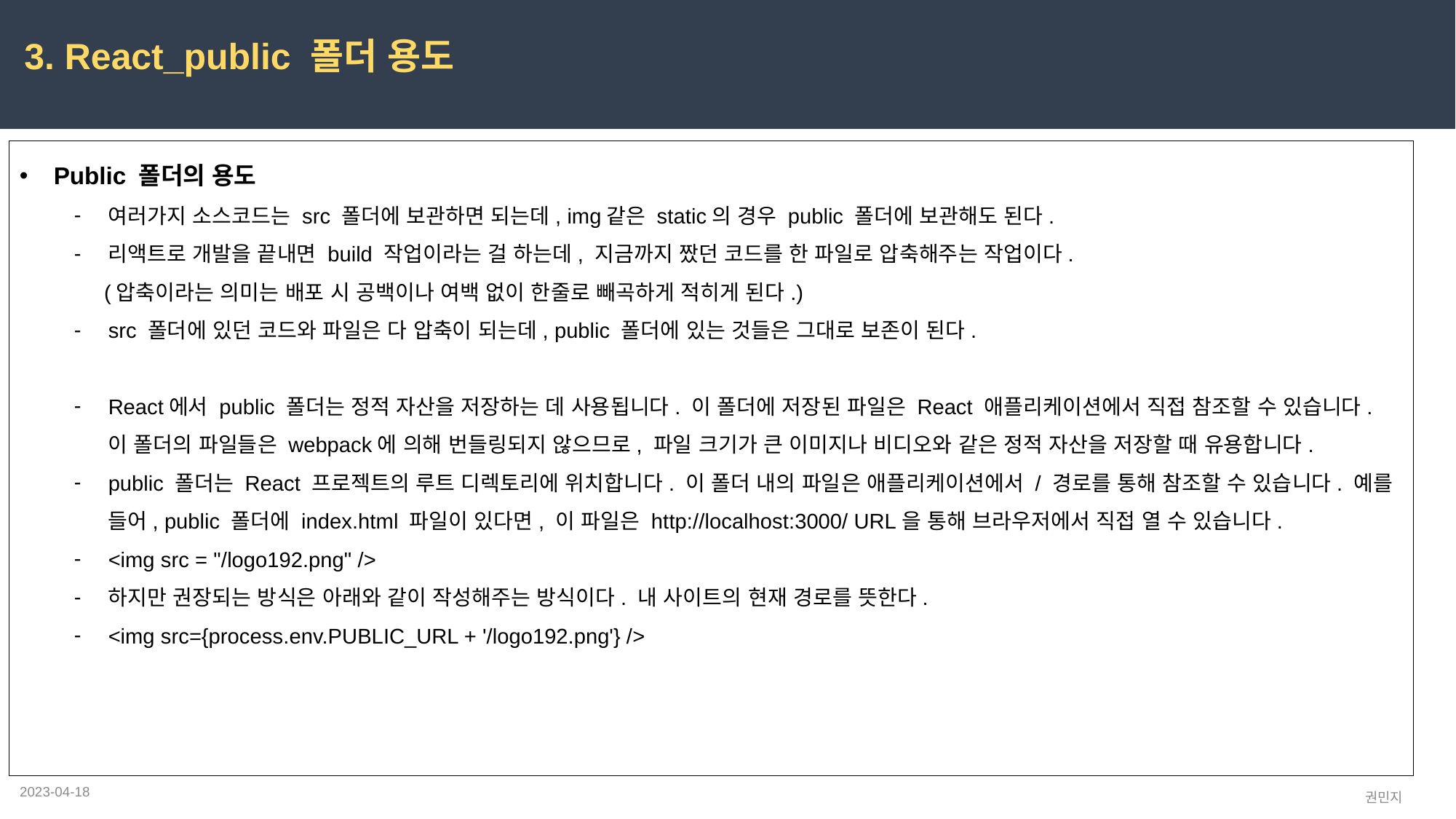

3. React_public 폴더 용도
Public 폴더의 용도
여러가지 소스코드는 src 폴더에 보관하면 되는데, img같은 static의 경우 public 폴더에 보관해도 된다.
리액트로 개발을 끝내면 build 작업이라는 걸 하는데, 지금까지 짰던 코드를 한 파일로 압축해주는 작업이다.
     (압축이라는 의미는 배포 시 공백이나 여백 없이 한줄로 빼곡하게 적히게 된다.)
src 폴더에 있던 코드와 파일은 다 압축이 되는데, public 폴더에 있는 것들은 그대로 보존이 된다.

React에서 public 폴더는 정적 자산을 저장하는 데 사용됩니다. 이 폴더에 저장된 파일은 React 애플리케이션에서 직접 참조할 수 있습니다. 이 폴더의 파일들은 webpack에 의해 번들링되지 않으므로, 파일 크기가 큰 이미지나 비디오와 같은 정적 자산을 저장할 때 유용합니다.
public 폴더는 React 프로젝트의 루트 디렉토리에 위치합니다. 이 폴더 내의 파일은 애플리케이션에서 / 경로를 통해 참조할 수 있습니다. 예를 들어, public 폴더에 index.html 파일이 있다면, 이 파일은 http://localhost:3000/ URL을 통해 브라우저에서 직접 열 수 있습니다.
<img src = "/logo192.png" />
하지만 권장되는 방식은 아래와 같이 작성해주는 방식이다. 내 사이트의 현재 경로를 뜻한다.
<img src={process.env.PUBLIC_URL + '/logo192.png'} />
2023-04-18
권민지